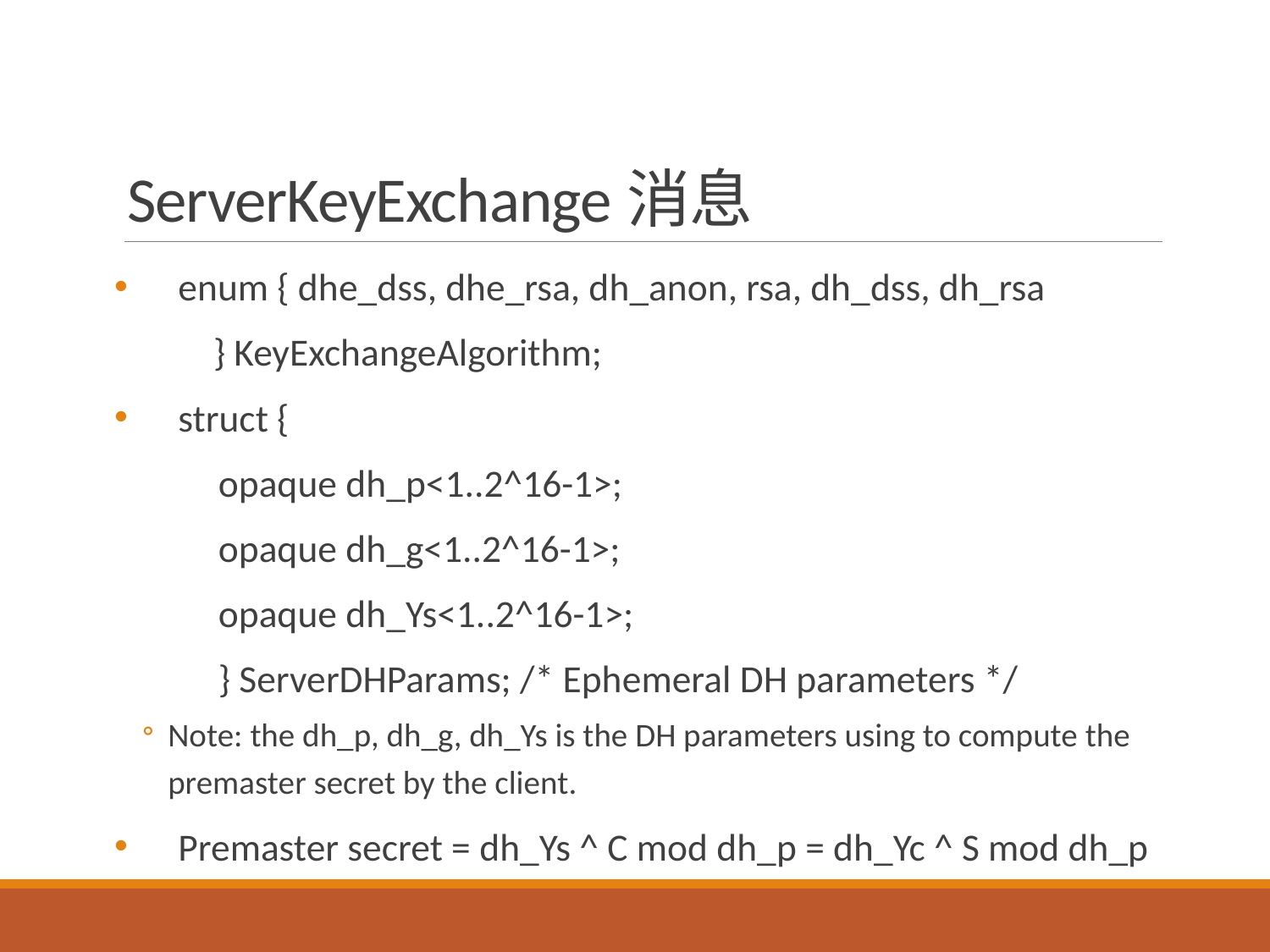

# ServerKeyExchange消息
enum { dhe_dss, dhe_rsa, dh_anon, rsa, dh_dss, dh_rsa
	} KeyExchangeAlgorithm;
struct {
            opaque dh_p<1..2^16-1>;
            opaque dh_g<1..2^16-1>;
            opaque dh_Ys<1..2^16-1>;
            } ServerDHParams; /* Ephemeral DH parameters */
Note: the dh_p, dh_g, dh_Ys is the DH parameters using to compute the premaster secret by the client.
Premaster secret = dh_Ys ^ C mod dh_p = dh_Yc ^ S mod dh_p
57